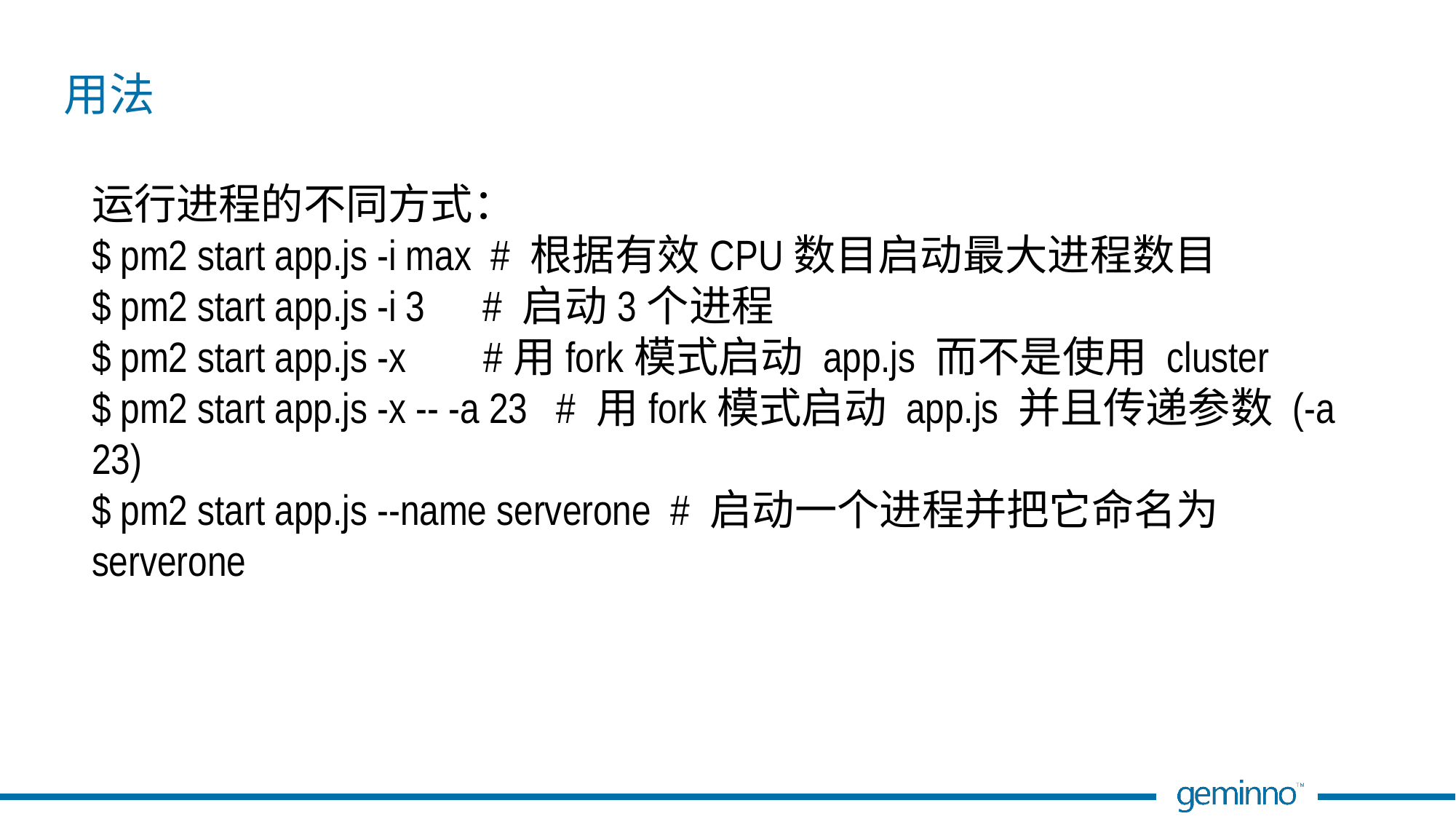

# 用法
运行进程的不同方式：
$ pm2 start app.js -i max  # 根据有效CPU数目启动最大进程数目
$ pm2 start app.js -i 3      # 启动3个进程
$ pm2 start app.js -x        #用fork模式启动 app.js 而不是使用 cluster
$ pm2 start app.js -x -- -a 23   # 用fork模式启动 app.js 并且传递参数 (-a 23)
$ pm2 start app.js --name serverone  # 启动一个进程并把它命名为 serverone